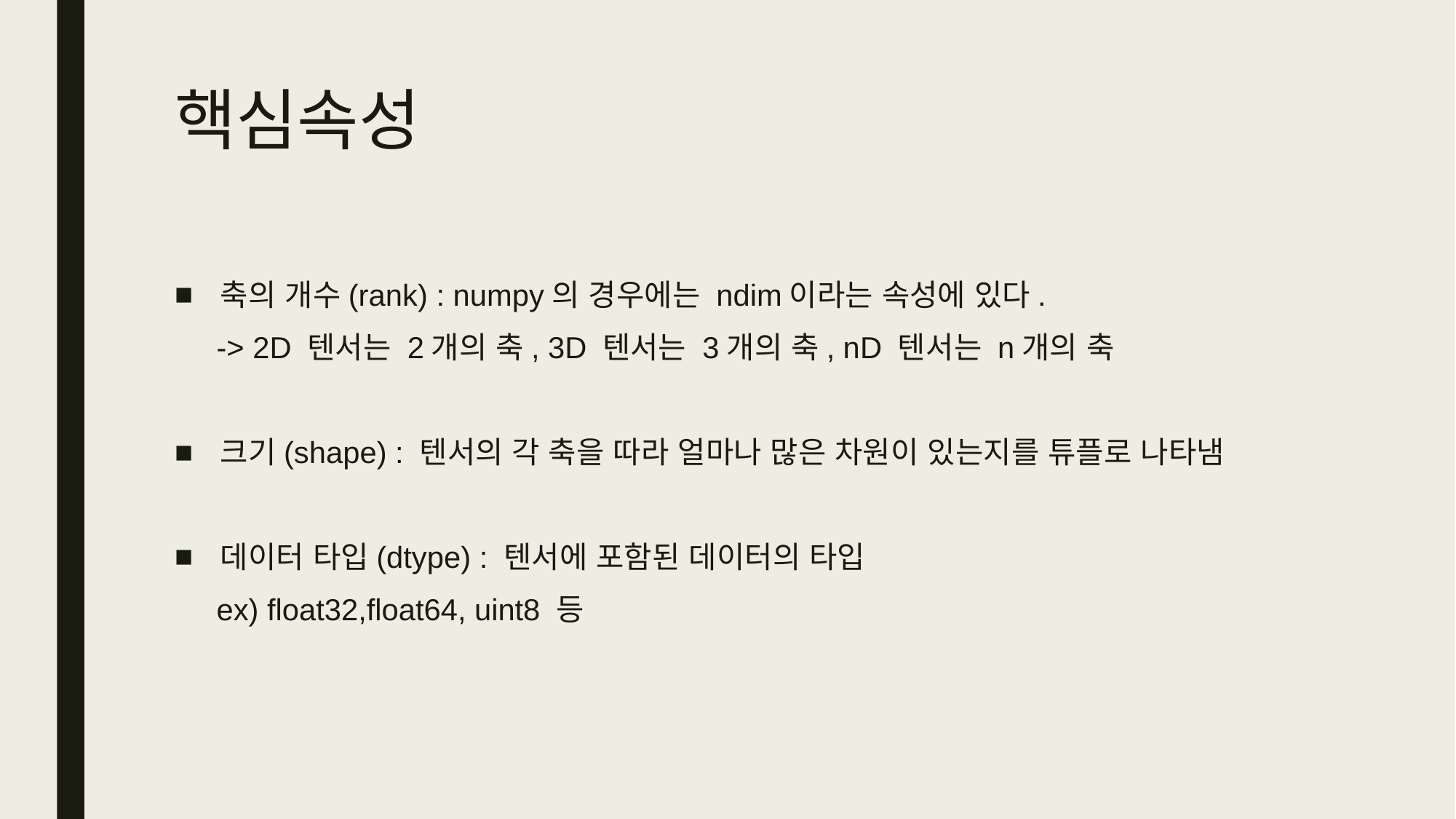

# 핵심속성
축의 개수(rank) : numpy의 경우에는 ndim이라는 속성에 있다.
     -> 2D 텐서는 2개의 축, 3D 텐서는 3개의 축, nD 텐서는 n개의 축

크기(shape) : 텐서의 각 축을 따라 얼마나 많은 차원이 있는지를 튜플로 나타냄

데이터 타입(dtype) : 텐서에 포함된 데이터의 타입
     ex) float32,float64, uint8 등